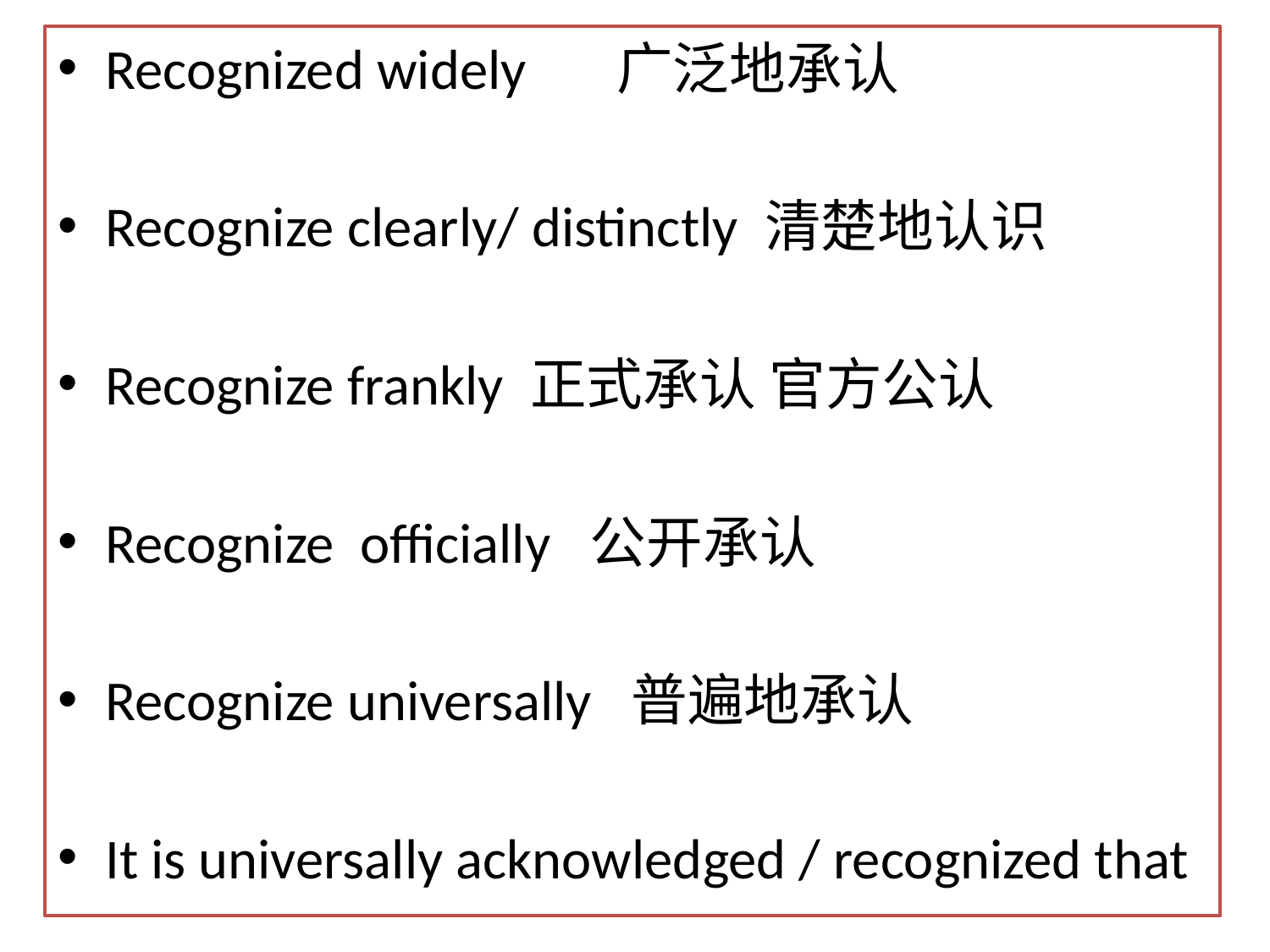

Recognized widely      广泛地承认

Recognize clearly/ distinctly 清楚地认识

Recognize frankly 正式承认 官方公认

Recognize  officially  公开承认

Recognize universally  普遍地承认

It is universally acknowledged / recognized that